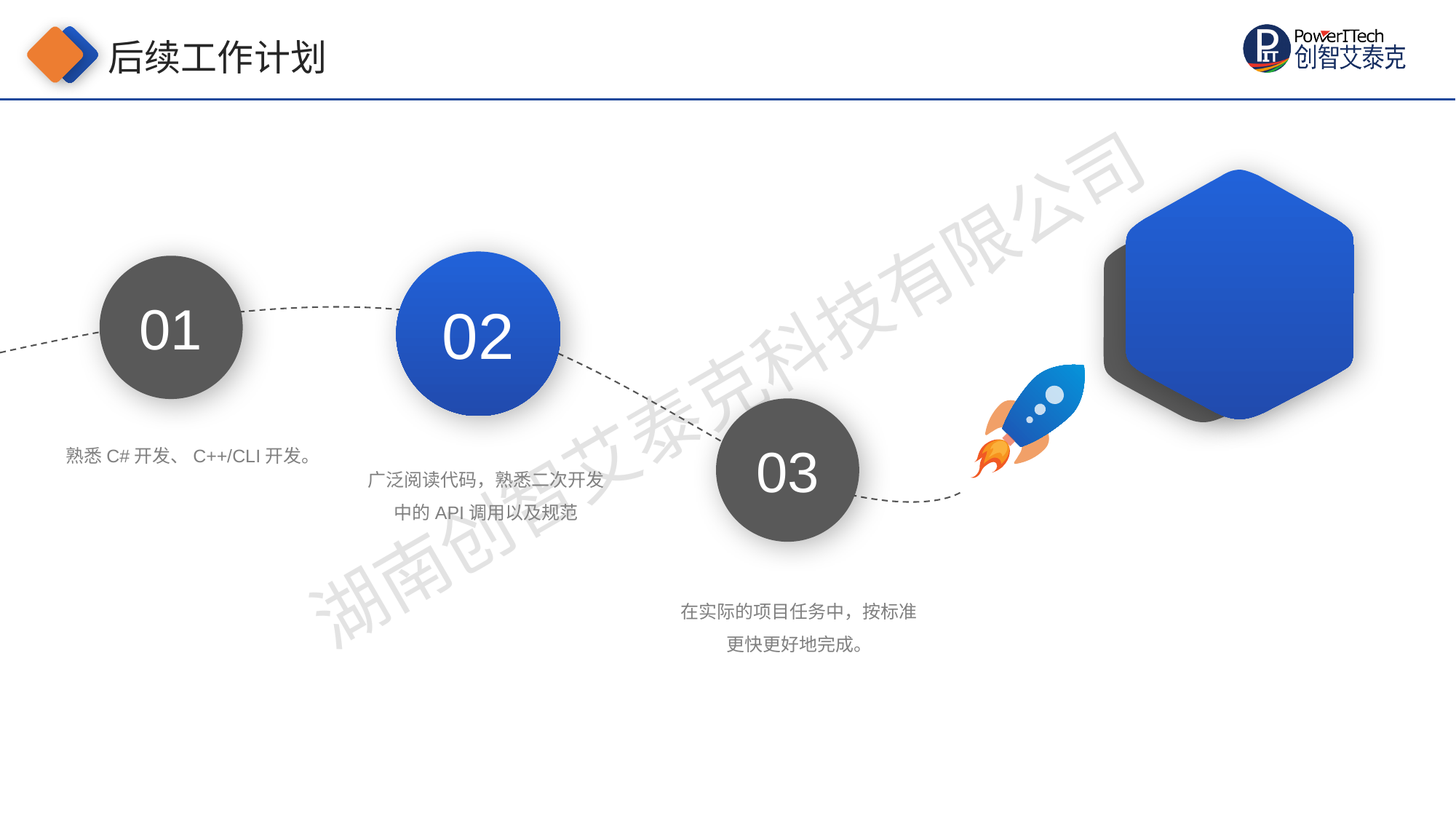

后续工作计划

02
01

03
熟悉C#开发、C++/CLI开发。
广泛阅读代码，熟悉二次开发中的API调用以及规范
在实际的项目任务中，按标准更快更好地完成。